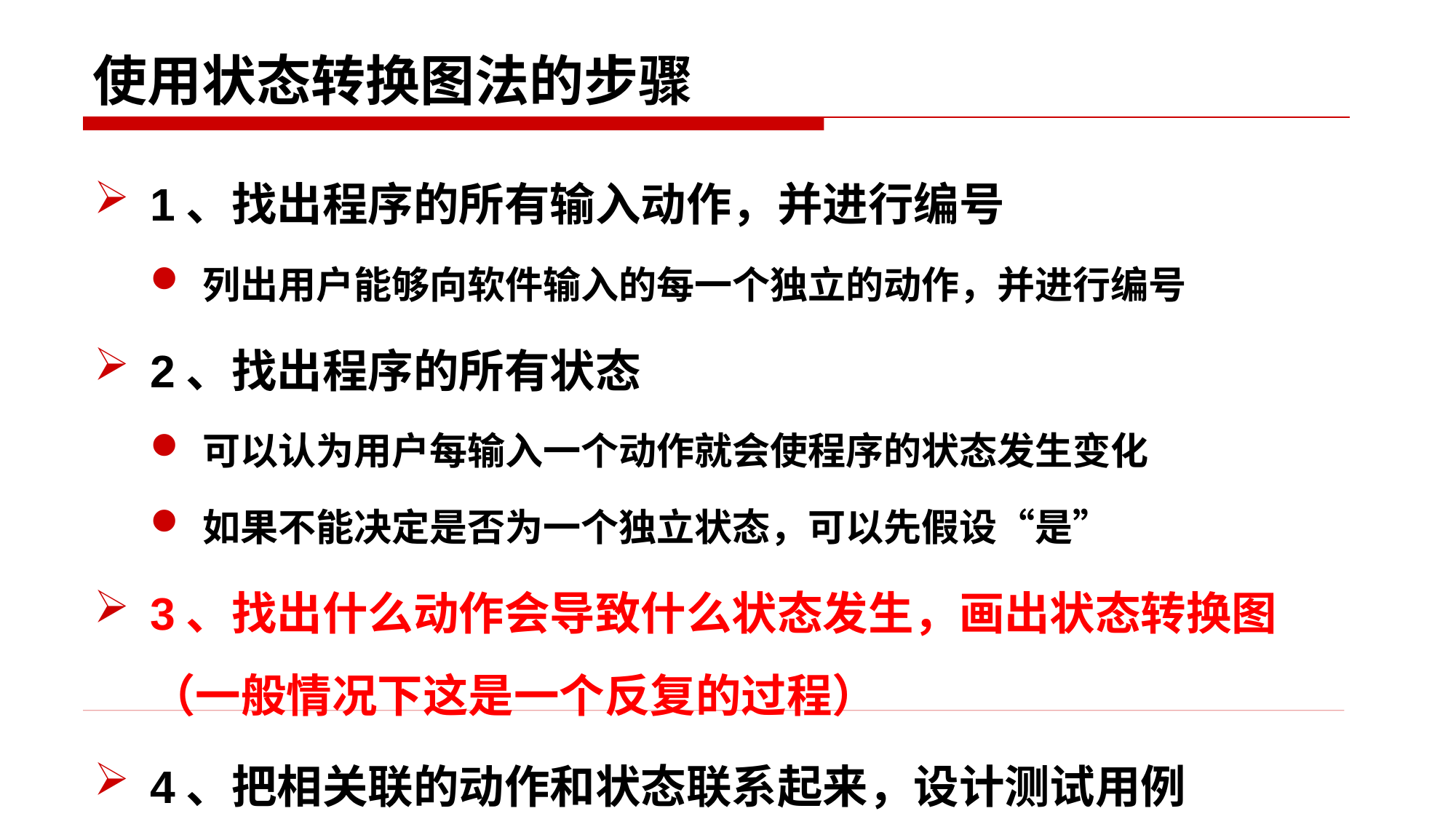

# 使用状态转换图法的步骤
1、找出程序的所有输入动作，并进行编号
列出用户能够向软件输入的每一个独立的动作，并进行编号
2、找出程序的所有状态
可以认为用户每输入一个动作就会使程序的状态发生变化
如果不能决定是否为一个独立状态，可以先假设“是”
3、找出什么动作会导致什么状态发生，画出状态转换图（一般情况下这是一个反复的过程）
4、把相关联的动作和状态联系起来，设计测试用例